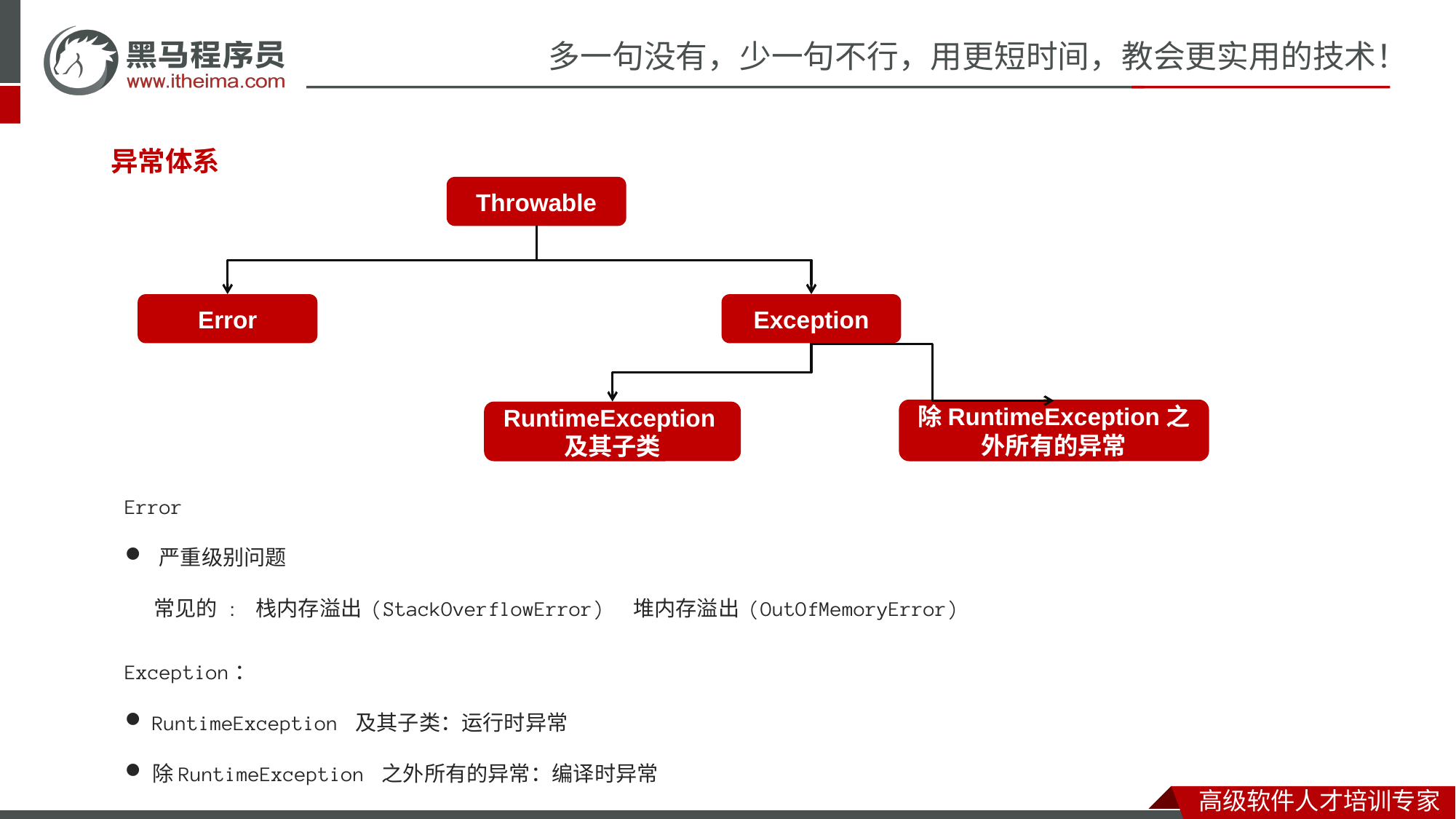

异常体系
Throwable
Error
Exception
除RuntimeException之外所有的异常
RuntimeException及其子类
Error
严重级别问题
     常见的 : 栈内存溢出 (StackOverflowError)  堆内存溢出 (OutOfMemoryError)
Exception：
RuntimeException 及其子类：运行时异常
除RuntimeException 之外所有的异常：编译时异常